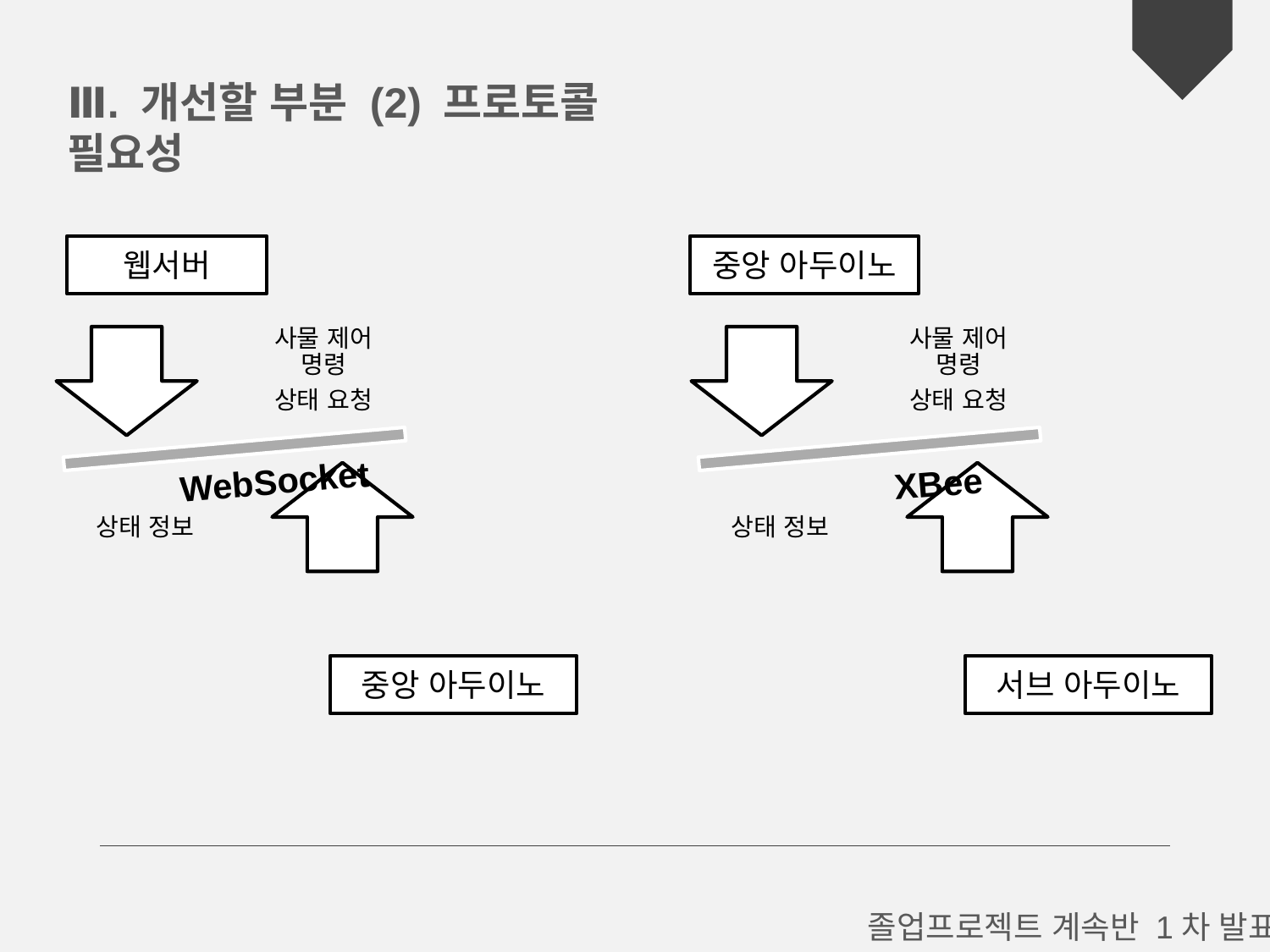

Ⅲ. 개선할 부분 (2) 프로토콜 필요성
웹서버
사물 제어 명령
상태 요청
상태 정보
WebSocket
중앙 아두이노
중앙 아두이노
사물 제어 명령
상태 요청
상태 정보
XBee
서브 아두이노
졸업프로젝트 계속반 1차 발표